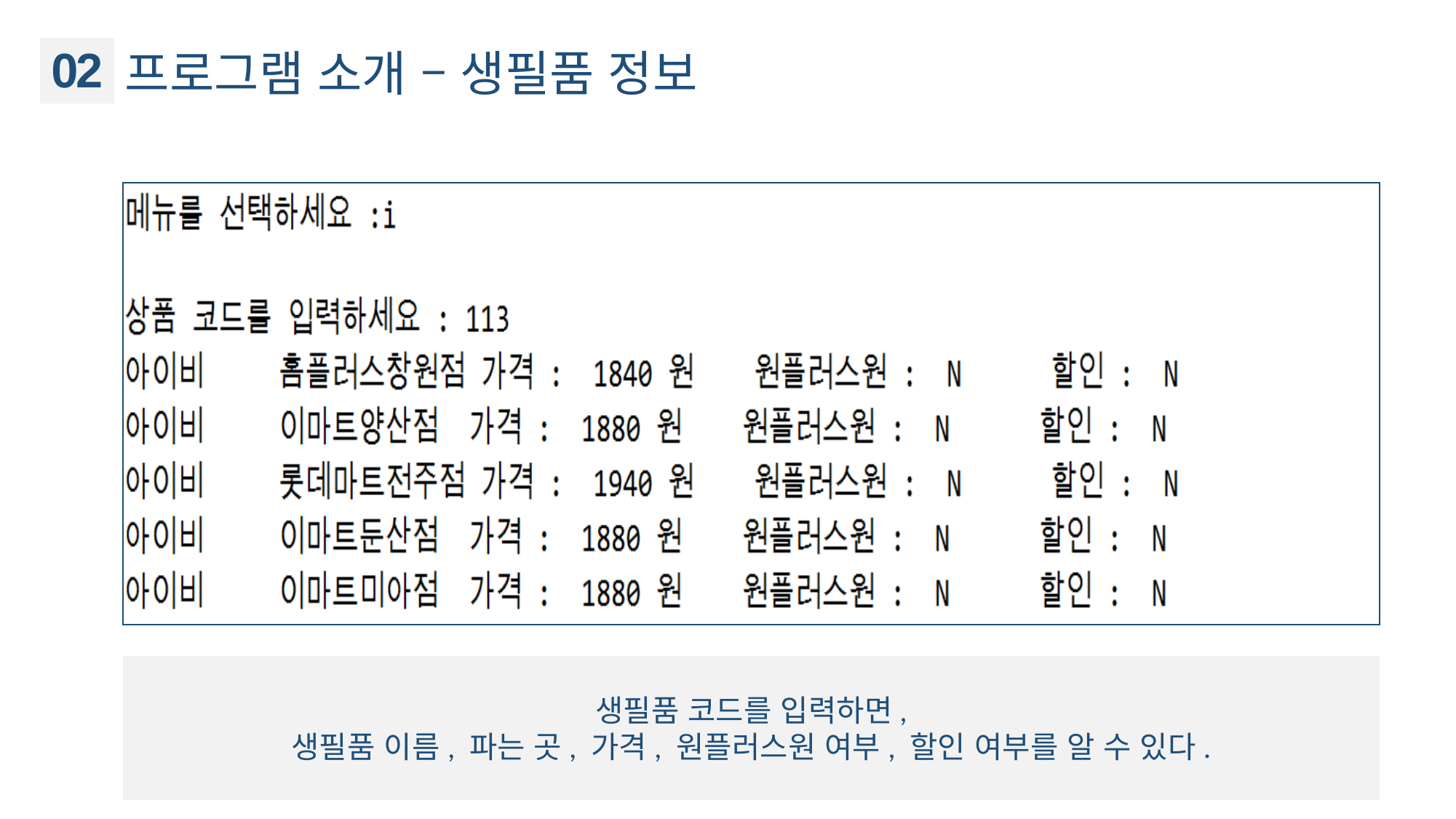

02

프로그램 소개 – 생필품 정보

생필품 코드를 입력하면,
생필품 이름, 파는 곳, 가격, 원플러스원 여부, 할인 여부를 알 수 있다.